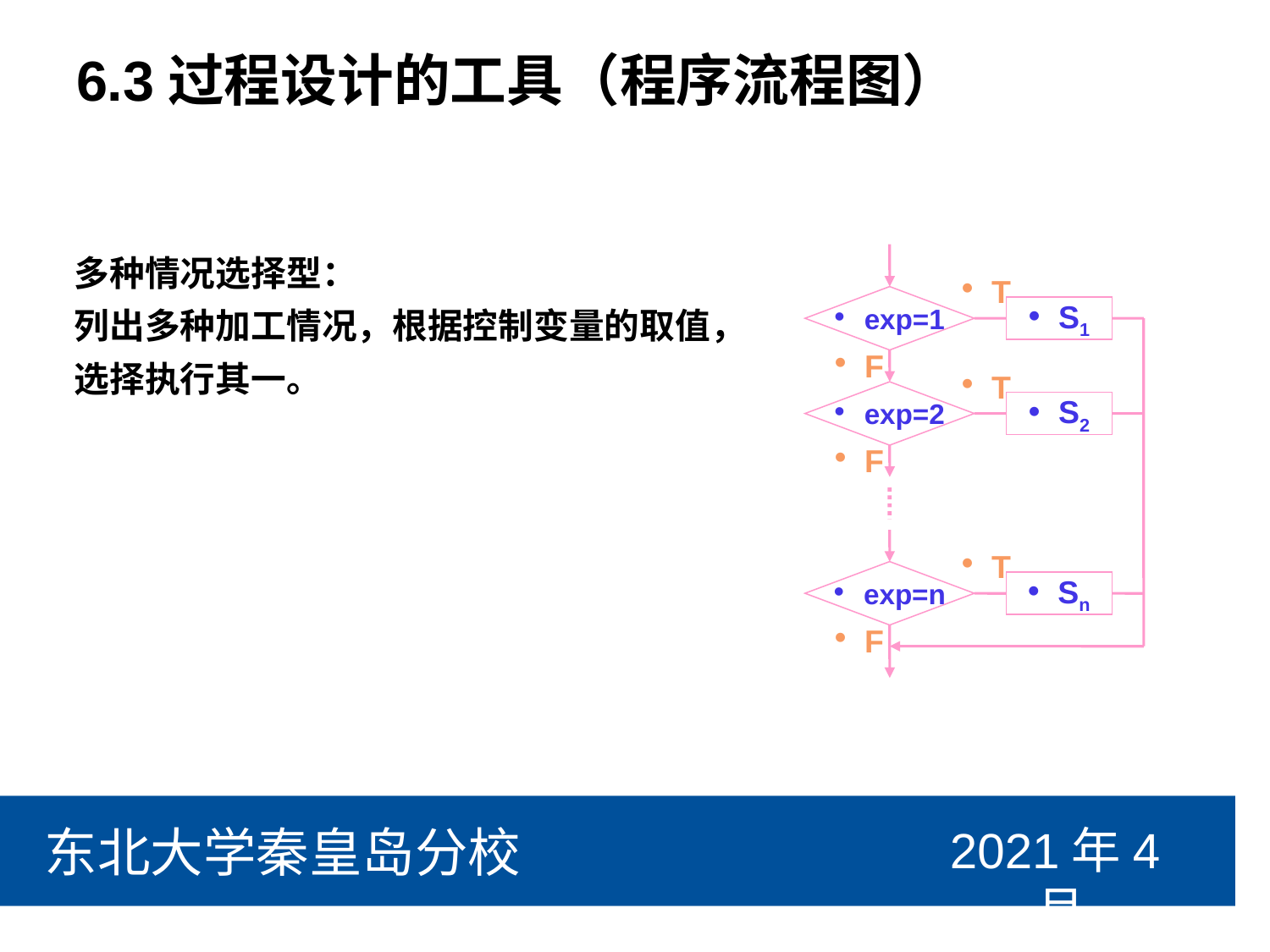

# 6.3过程设计的工具（程序流程图）

多种情况选择型：
列出多种加工情况，根据控制变量的取值，
选择执行其一。

T
exp=1
S1

F

T
exp=2
S2

F

T
exp=n
Sn

F